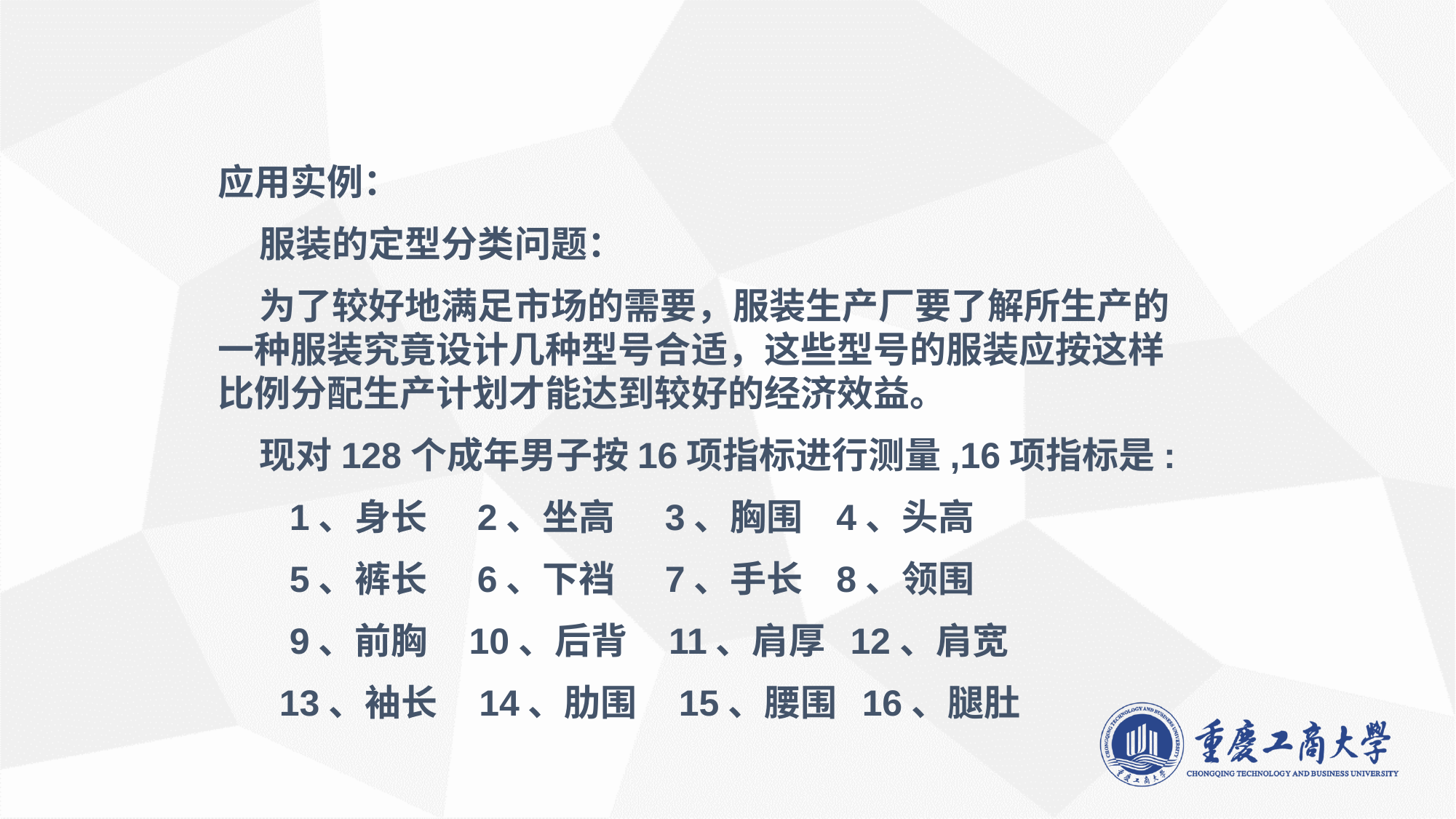

应用实例：
    服装的定型分类问题：
    为了较好地满足市场的需要，服装生产厂要了解所生产的一种服装究竟设计几种型号合适，这些型号的服装应按这样比例分配生产计划才能达到较好的经济效益。
    现对128个成年男子按16项指标进行测量,16项指标是:
       1、身长     2、坐高     3、胸围   4、头高
       5、裤长     6、下裆     7、手长   8、领围
       9、前胸    10、后背    11、肩厚  12、肩宽
      13、袖长    14、肋围    15、腰围  16、腿肚